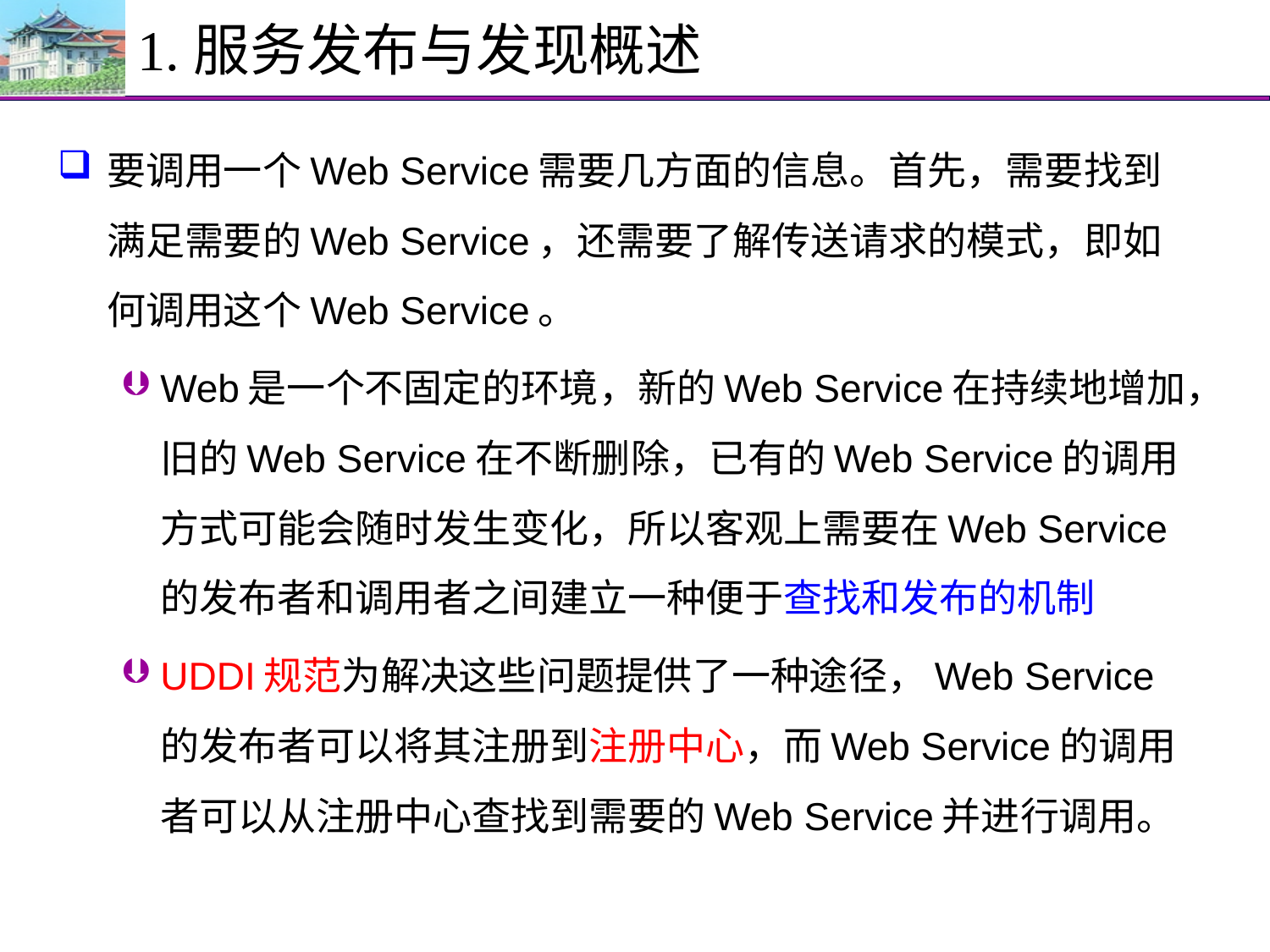

# 1.服务发布与发现概述
要调用一个Web Service需要几方面的信息。首先，需要找到满足需要的Web Service，还需要了解传送请求的模式，即如何调用这个Web Service。
Web是一个不固定的环境，新的Web Service在持续地增加，旧的Web Service在不断删除，已有的Web Service的调用方式可能会随时发生变化，所以客观上需要在Web Service的发布者和调用者之间建立一种便于查找和发布的机制
UDDI规范为解决这些问题提供了一种途径，Web Service的发布者可以将其注册到注册中心，而Web Service的调用者可以从注册中心查找到需要的Web Service并进行调用。